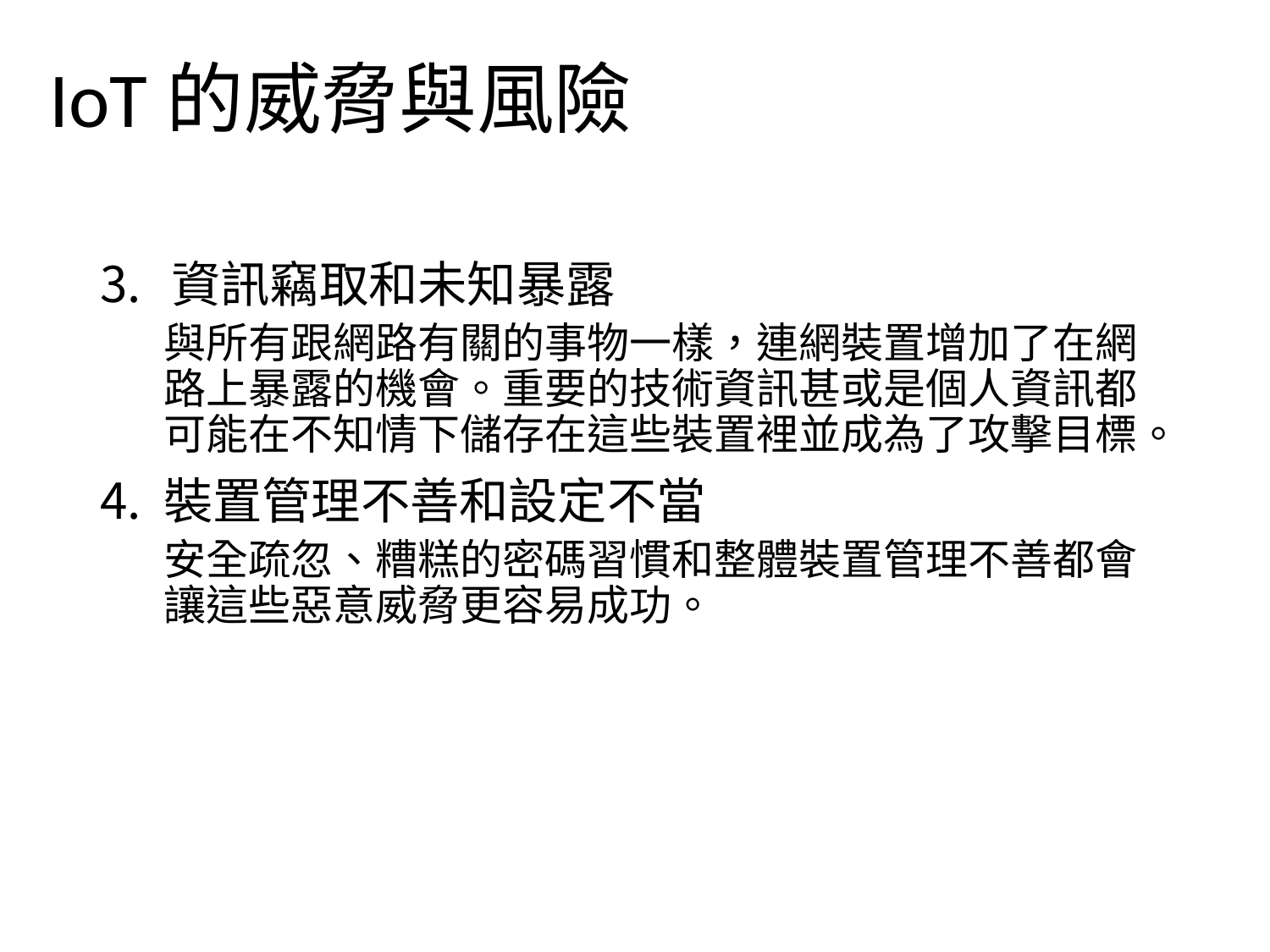

# IoT的威脅與風險
資訊竊取和未知暴露
與所有跟網路有關的事物一樣，連網裝置增加了在網路上暴露的機會。重要的技術資訊甚或是個人資訊都可能在不知情下儲存在這些裝置裡並成為了攻擊目標。
裝置管理不善和設定不當
安全疏忽、糟糕的密碼習慣和整體裝置管理不善都會讓這些惡意威脅更容易成功。